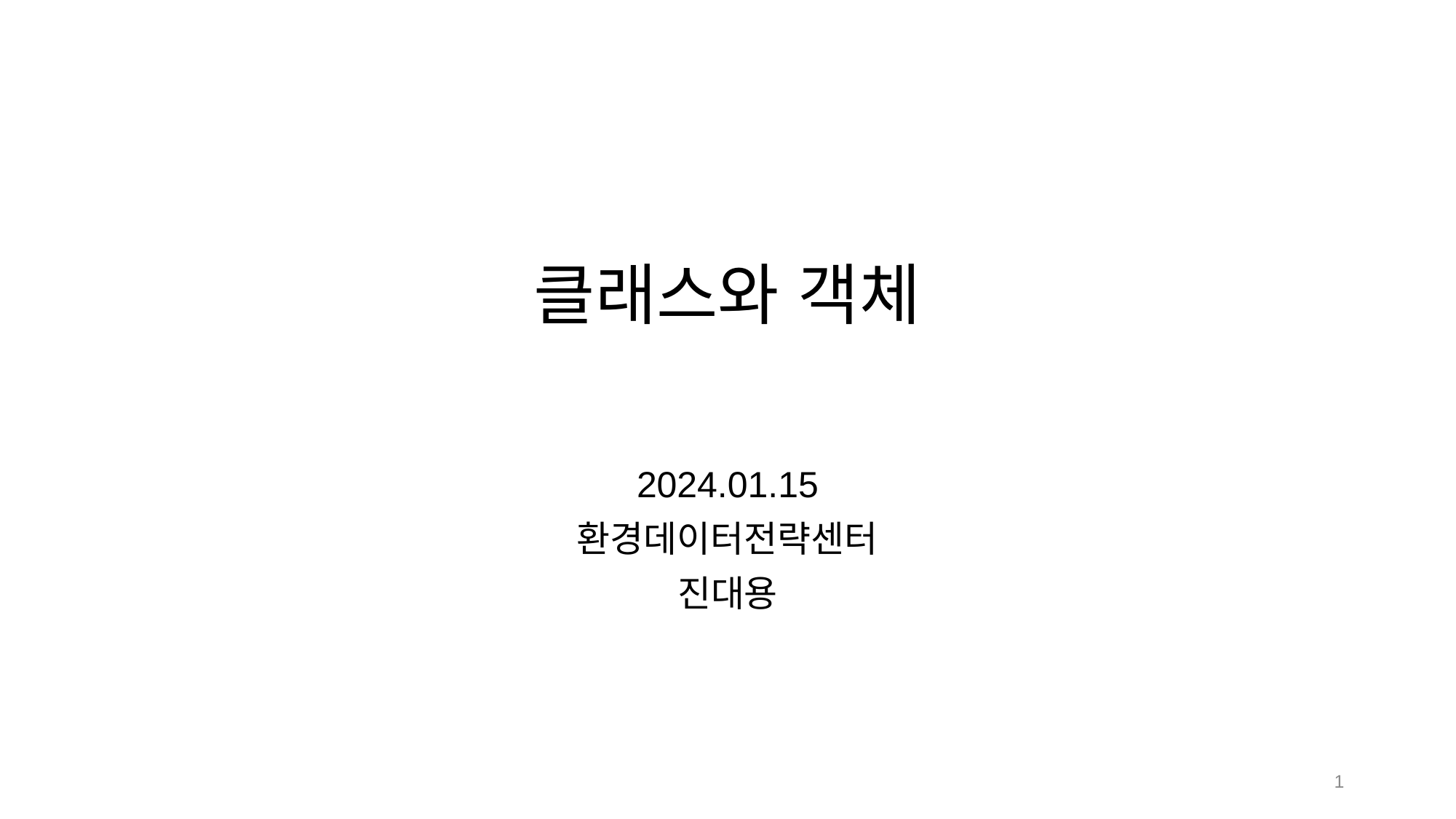

# 클래스와 객체
2024.01.15
환경데이터전략센터
진대용
1